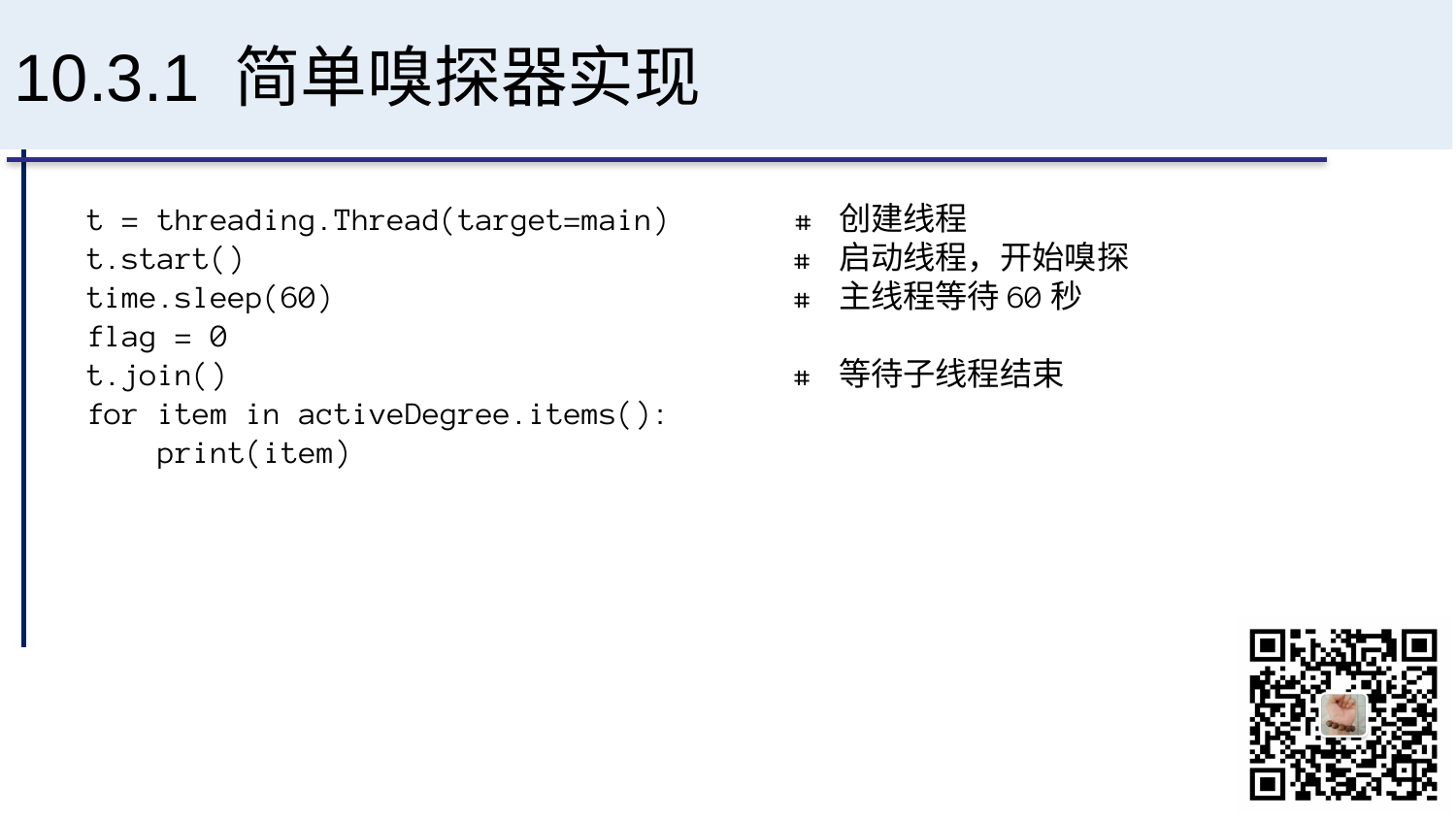

# 10.3.1 简单嗅探器实现
t = threading.Thread(target=main)       # 创建线程
t.start()                               # 启动线程，开始嗅探
time.sleep(60)                          # 主线程等待60秒
flag = 0
t.join()                                # 等待子线程结束
for item in activeDegree.items():
    print(item)